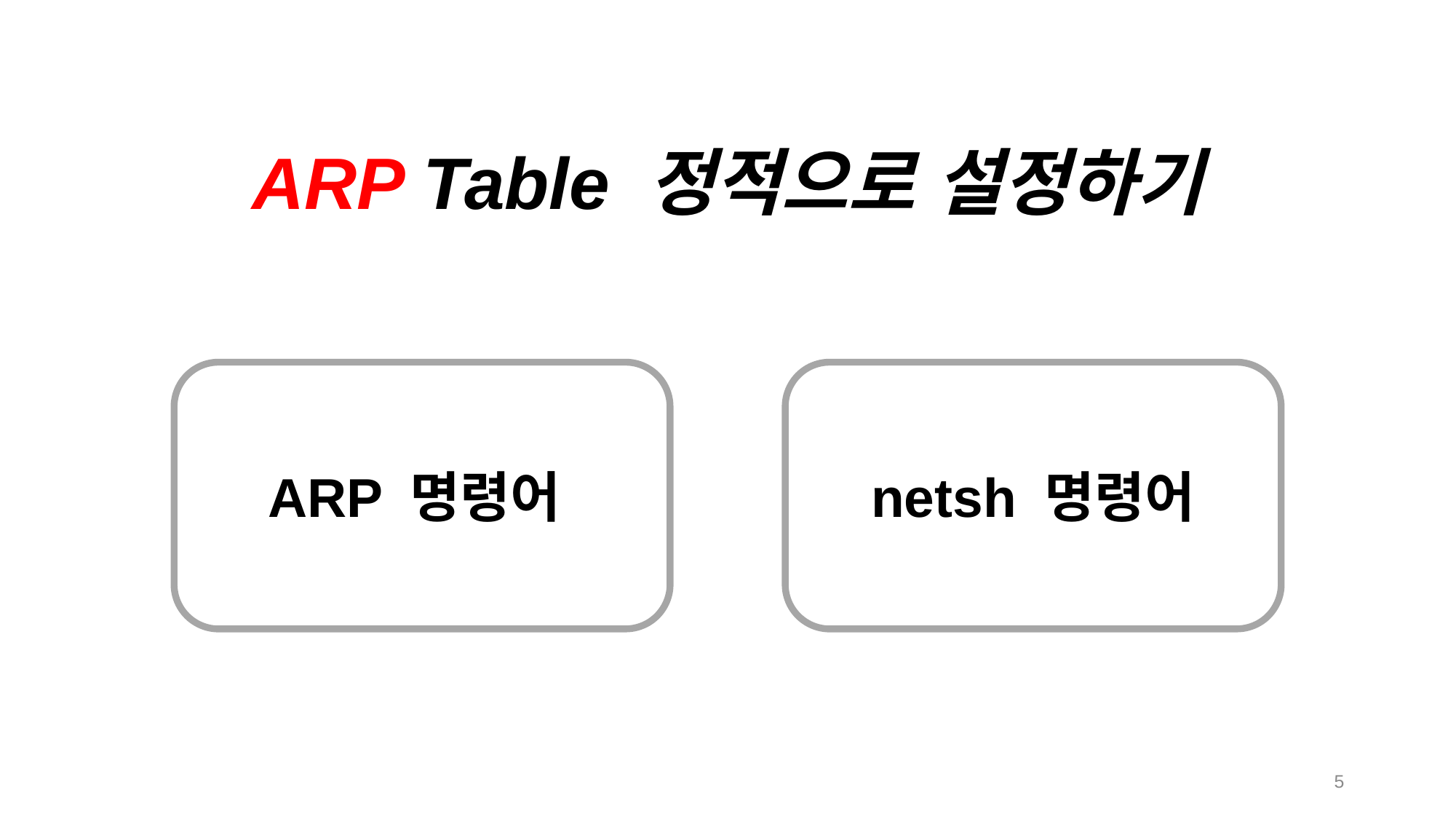

ARP Table 정적으로 설정하기
ARP 명령어
netsh 명령어
5